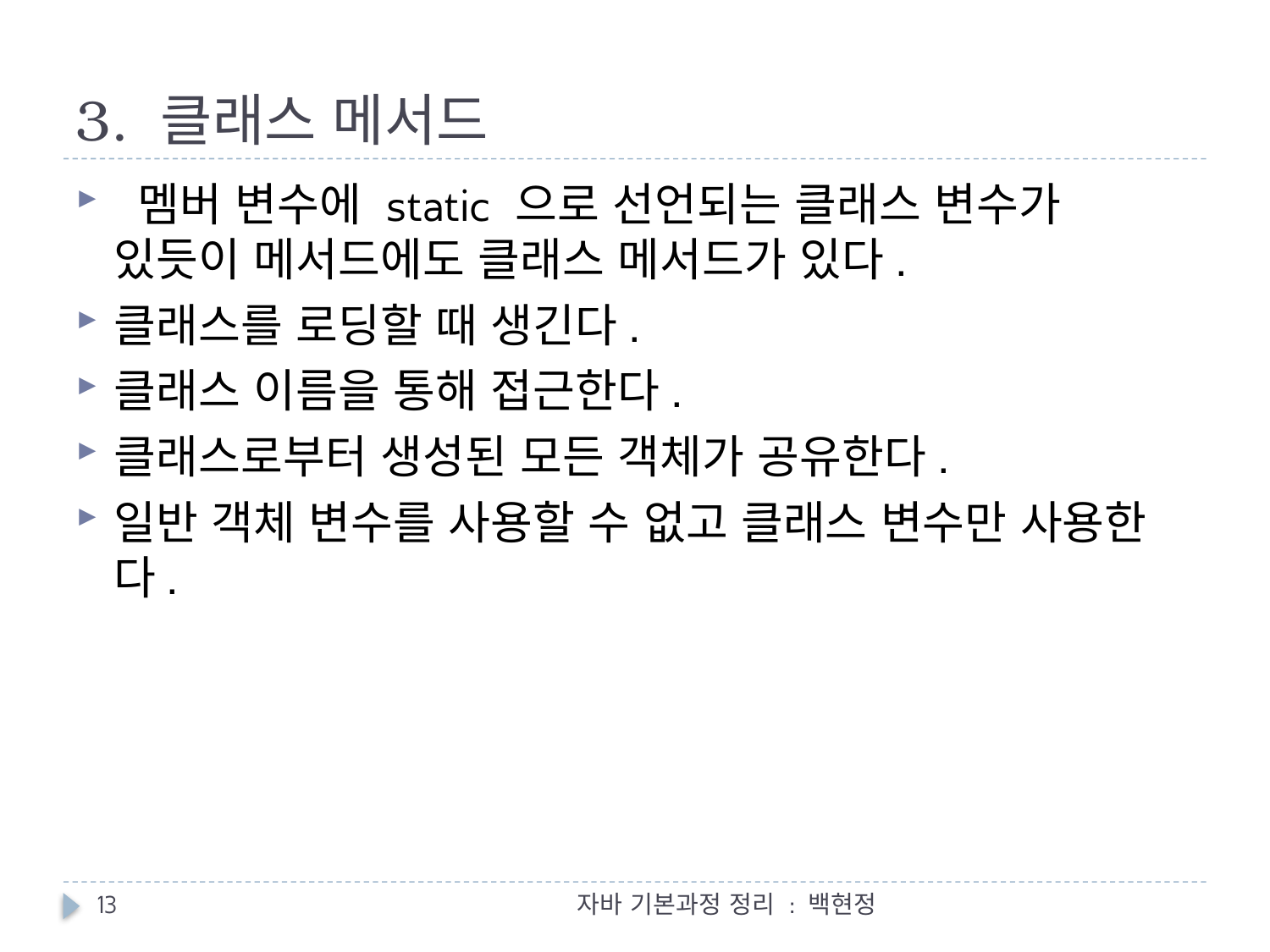

# 3. 클래스 메서드
 멤버 변수에 static 으로 선언되는 클래스 변수가 있듯이 메서드에도 클래스 메서드가 있다.
클래스를 로딩할 때 생긴다.
클래스 이름을 통해 접근한다.
클래스로부터 생성된 모든 객체가 공유한다.
일반 객체 변수를 사용할 수 없고 클래스 변수만 사용한다.
13
자바 기본과정 정리 : 백현정